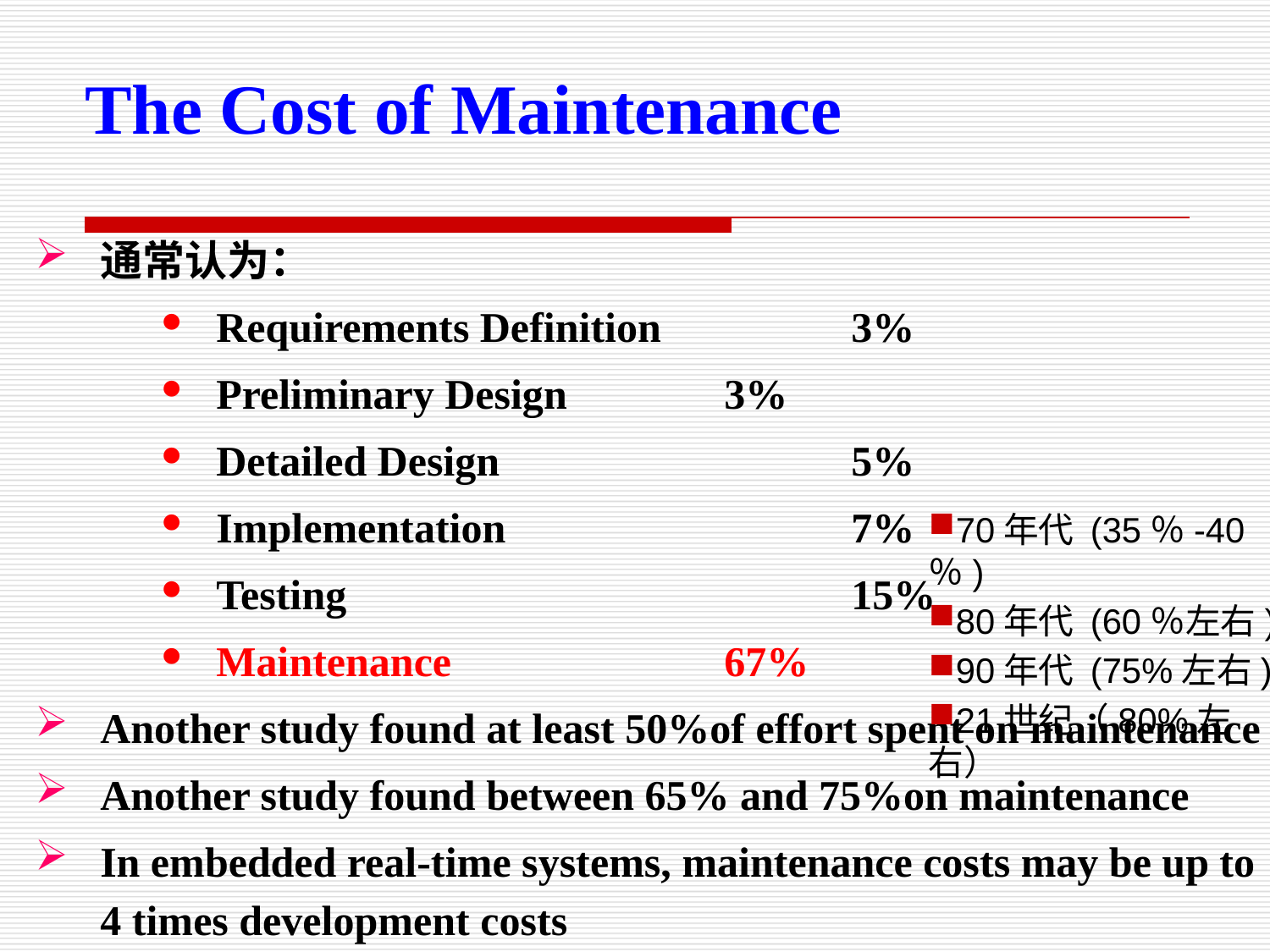

The Cost of Maintenance
通常认为：
Requirements Definition		3%
Preliminary Design		3%
Detailed Design			5%
Implementation			7%
Testing				15%
Maintenance			67%
Another study found at least 50%of effort spent on maintenance
Another study found between 65% and 75%on maintenance
In embedded real-time systems, maintenance costs may be up to 4 times development costs
70年代 (35％-40％)
80年代 (60％左右)
90年代 (75%左右)
21世纪（80%左右）